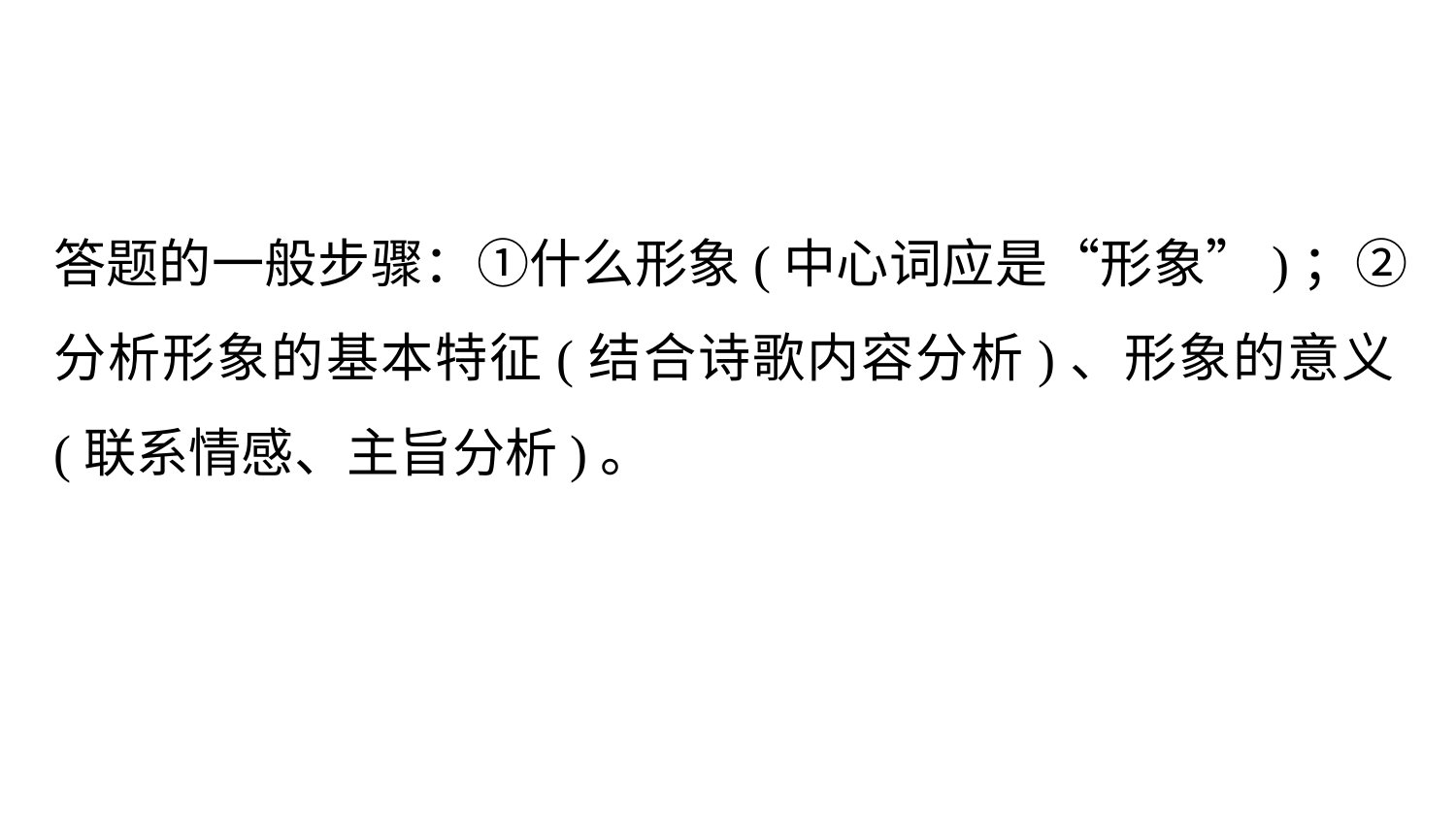

答题的一般步骤：①什么形象(中心词应是“形象”)；②分析形象的基本特征(结合诗歌内容分析)、形象的意义(联系情感、主旨分析)。